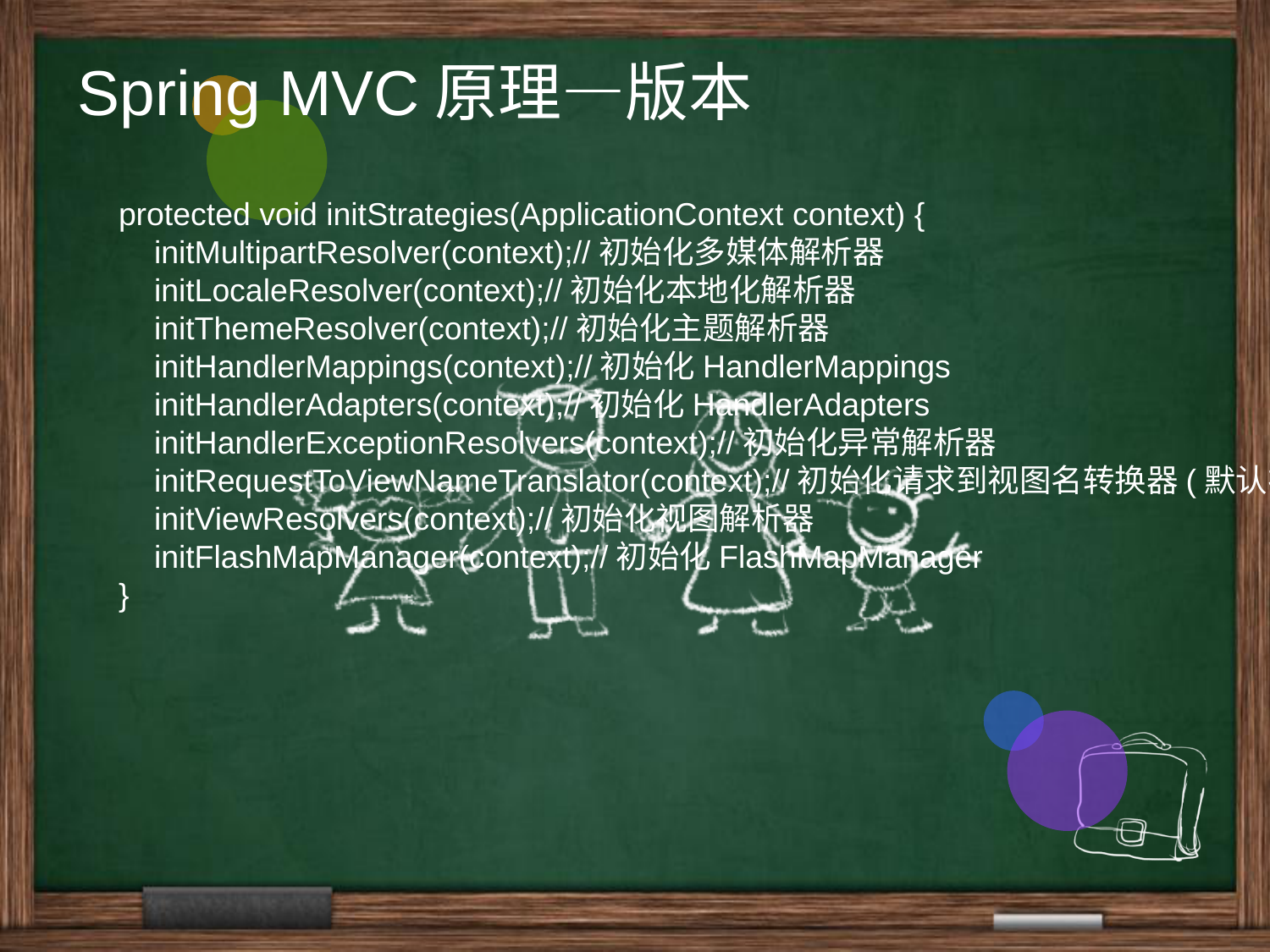

Spring MVC原理—版本

protected void initStrategies(ApplicationContext context) {
    initMultipartResolver(context);//初始化多媒体解析器
    initLocaleResolver(context);//初始化本地化解析器
    initThemeResolver(context);//初始化主题解析器
    initHandlerMappings(context);//初始化HandlerMappings
    initHandlerAdapters(context);//初始化HandlerAdapters
    initHandlerExceptionResolvers(context);//初始化异常解析器
    initRequestToViewNameTranslator(context);//初始化请求到视图名转换器(默认视图)
    initViewResolvers(context);//初始化视图解析器
    initFlashMapManager(context);//初始化FlashMapManager
}